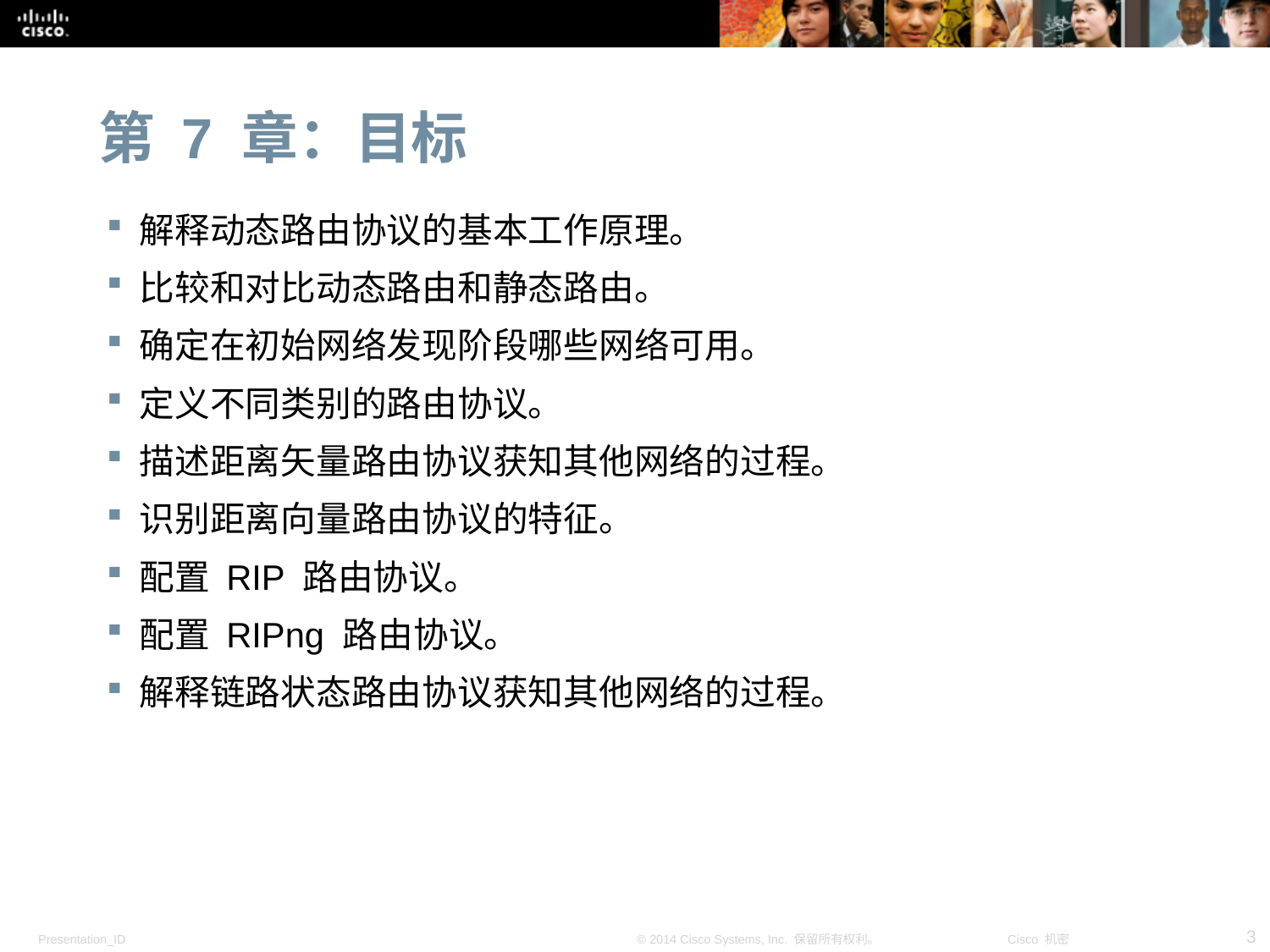

# 第 7 章：目标
解释动态路由协议的基本工作原理。
比较和对比动态路由和静态路由。
确定在初始网络发现阶段哪些网络可用。
定义不同类别的路由协议。
描述距离矢量路由协议获知其他网络的过程。
识别距离向量路由协议的特征。
配置 RIP 路由协议。
配置 RIPng 路由协议。
解释链路状态路由协议获知其他网络的过程。